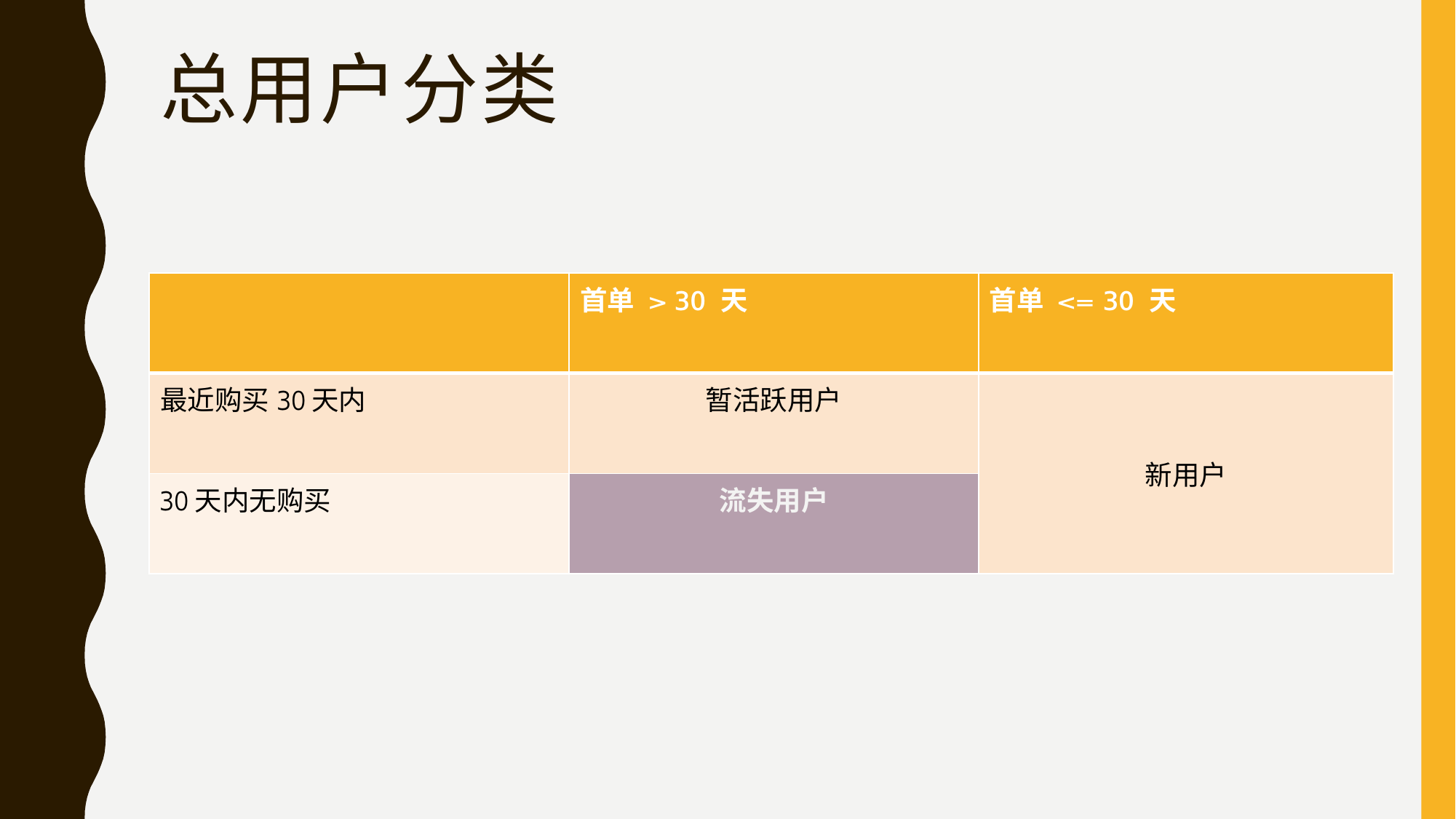

# 总用户分类
|  | 首单 > 30 天 | 首单 <= 30 天 |
| --- | --- | --- |
| 最近购买30天内 | 暂活跃用户 | 新用户 |
| 30天内无购买 | 流失用户 |  |